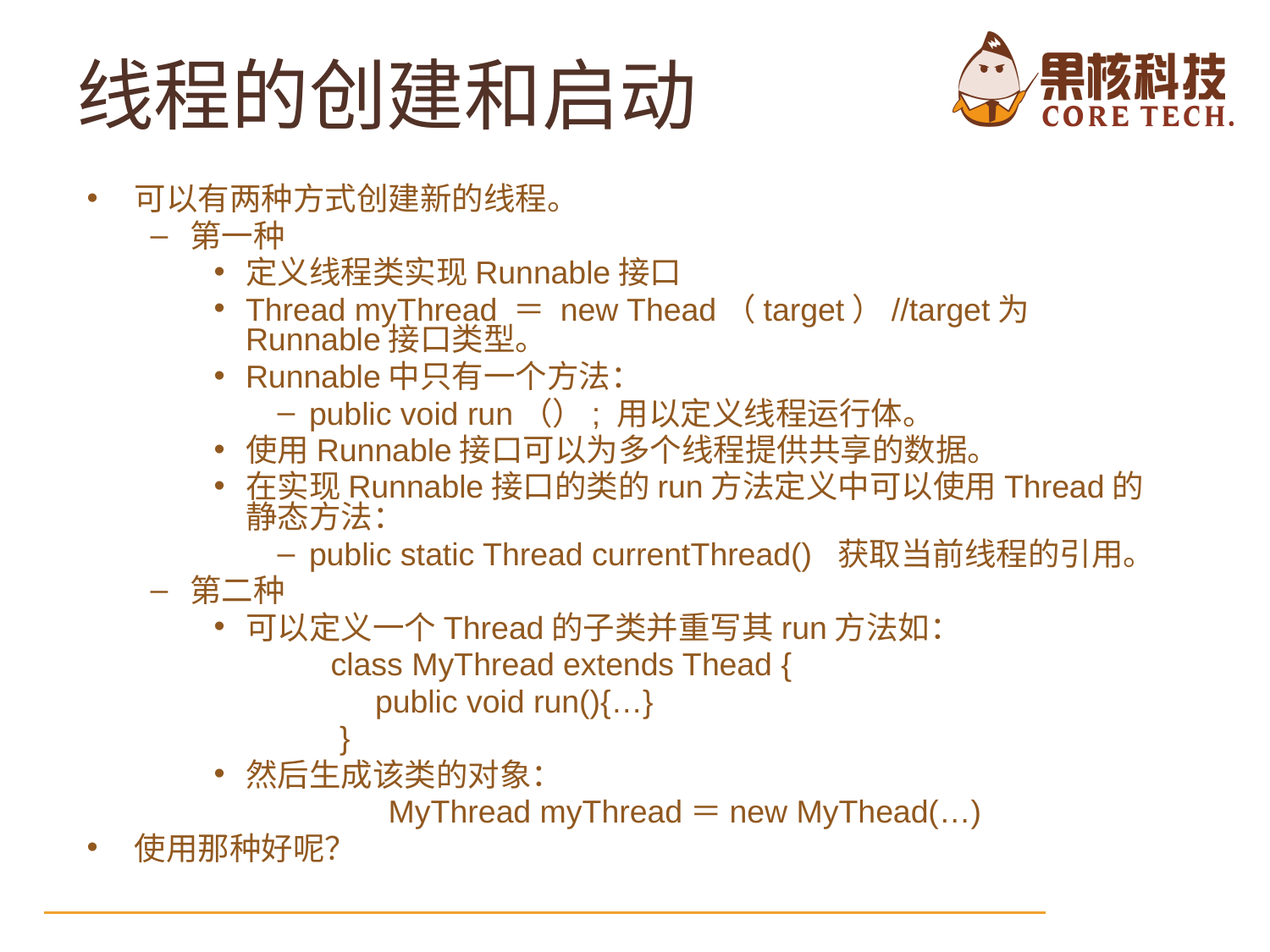

# 线程的创建和启动
可以有两种方式创建新的线程。
第一种
定义线程类实现Runnable接口
Thread myThread ＝ new Thead（target）//target为Runnable接口类型。
Runnable中只有一个方法：
public void run（）; 用以定义线程运行体。
使用Runnable接口可以为多个线程提供共享的数据。
在实现Runnable接口的类的run方法定义中可以使用Thread的静态方法：
public static Thread currentThread()  获取当前线程的引用。
第二种
可以定义一个Thread的子类并重写其run方法如：
      class MyThread extends Thead {
           public void run(){…}
       }
然后生成该类的对象：
	 		MyThread myThread＝new MyThead(…)
使用那种好呢？